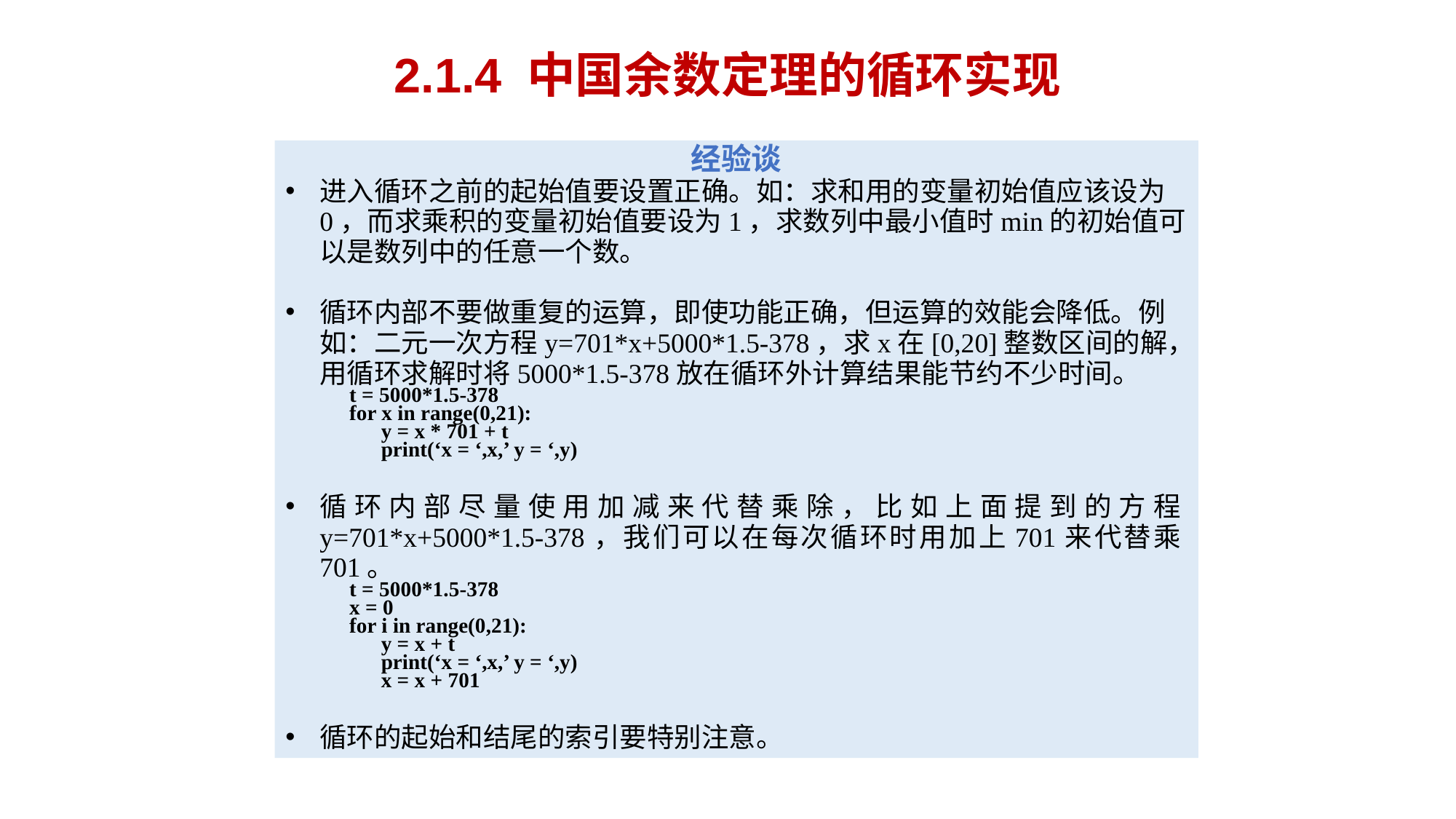

# 2.1.4 中国余数定理的循环实现
经验谈
进入循环之前的起始值要设置正确。如：求和用的变量初始值应该设为0，而求乘积的变量初始值要设为1，求数列中最小值时min的初始值可以是数列中的任意一个数。

循环内部不要做重复的运算，即使功能正确，但运算的效能会降低。例如：二元一次方程y=701*x+5000*1.5-378，求x在[0,20]整数区间的解，用循环求解时将5000*1.5-378放在循环外计算结果能节约不少时间。
t = 5000*1.5-378
for x in range(0,21):
      y = x * 701 + t
      print(‘x = ‘,x,’ y = ‘,y)

循环内部尽量使用加减来代替乘除，比如上面提到的方程y=701*x+5000*1.5-378，我们可以在每次循环时用加上701来代替乘701。
t = 5000*1.5-378
x = 0
for i in range(0,21):
      y = x + t
      print(‘x = ‘,x,’ y = ‘,y)
      x = x + 701

循环的起始和结尾的索引要特别注意。